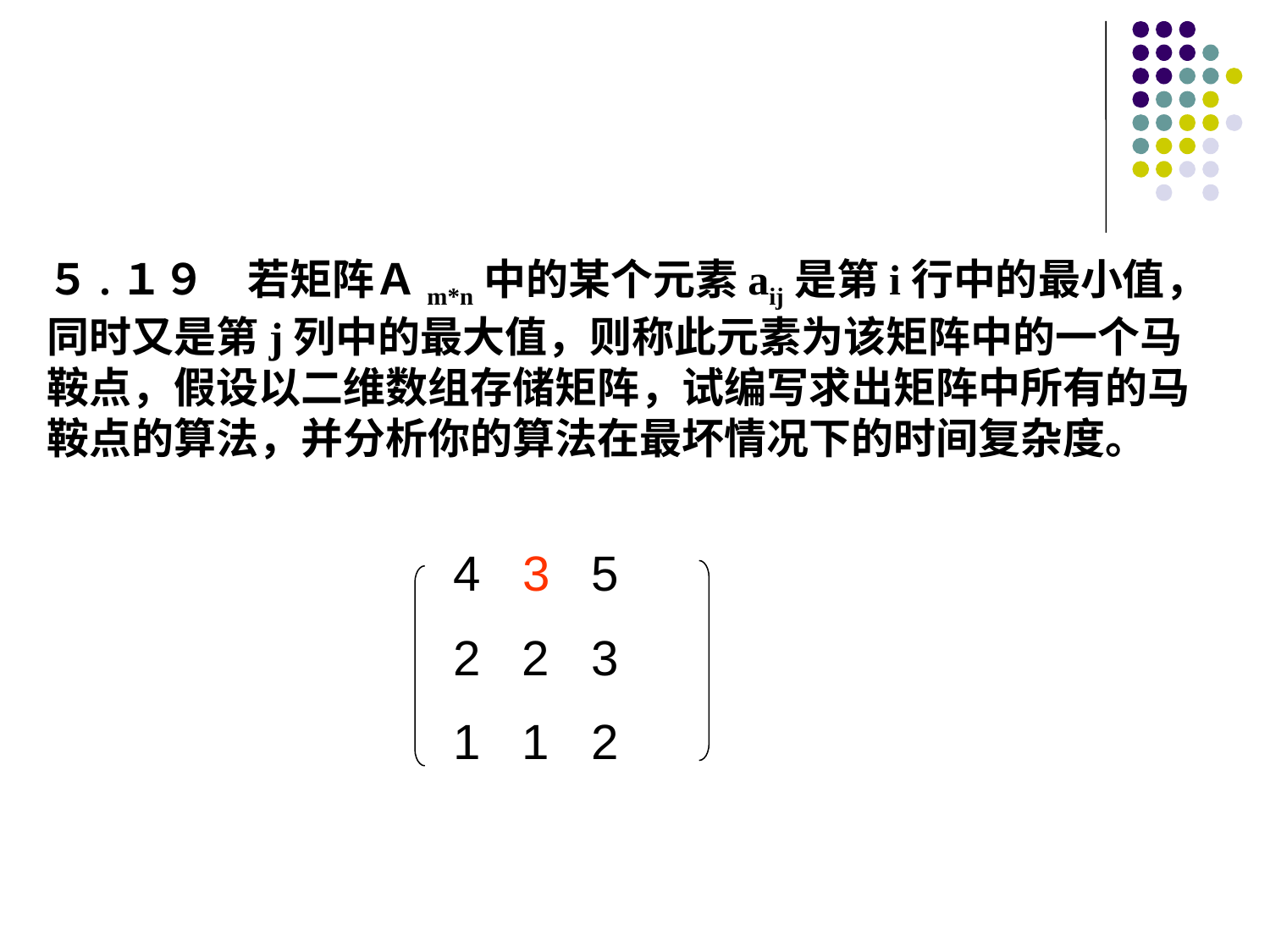

#
５.１９　若矩阵Ａm*n中的某个元素aij是第i行中的最小值，同时又是第j列中的最大值，则称此元素为该矩阵中的一个马鞍点，假设以二维数组存储矩阵，试编写求出矩阵中所有的马鞍点的算法，并分析你的算法在最坏情况下的时间复杂度。
4   3   5
2   2   3
1   1   2